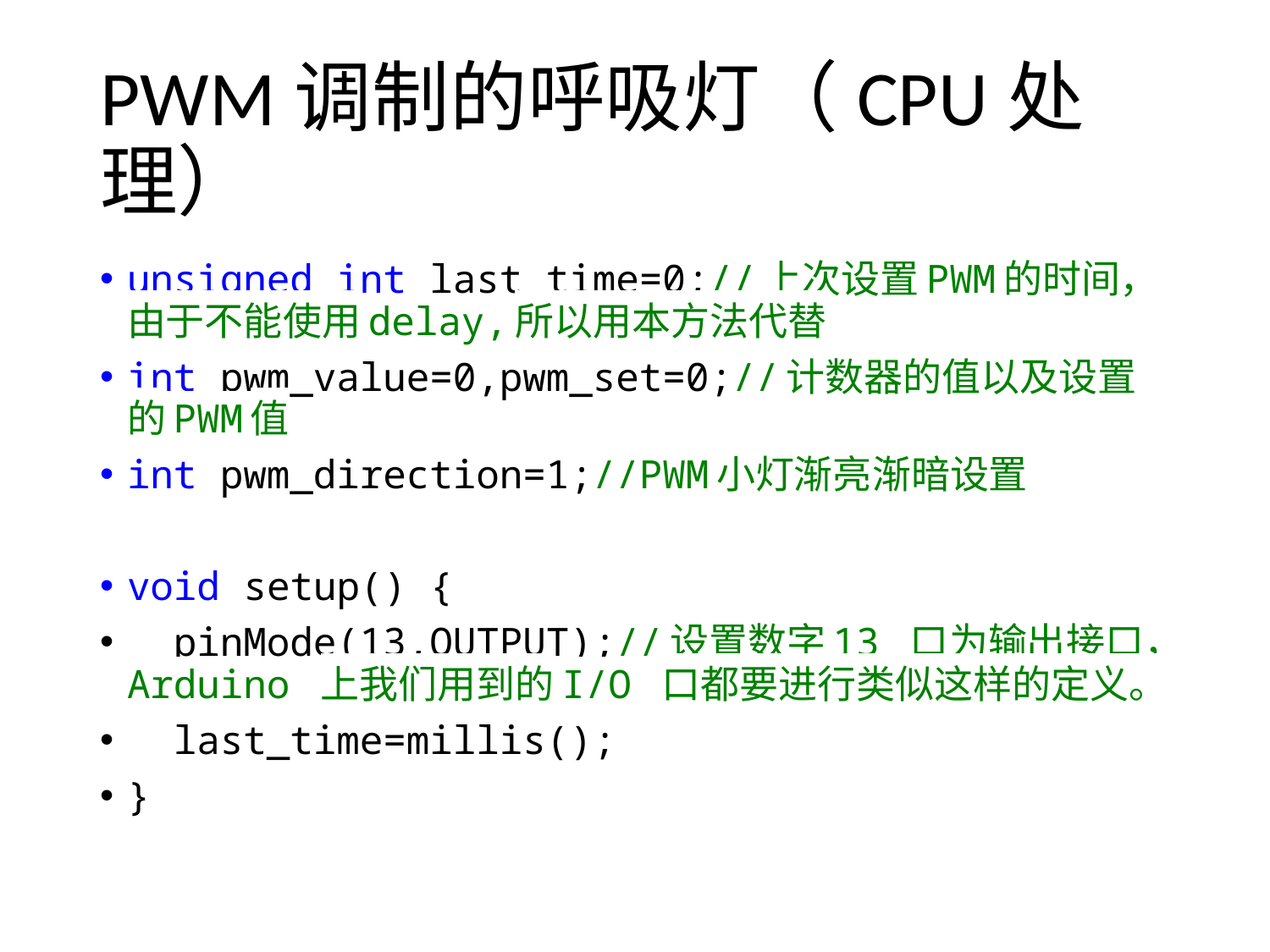

# PWM调制的呼吸灯（CPU处理）
unsigned int last_time=0;//上次设置PWM的时间，由于不能使用delay,所以用本方法代替
int pwm_value=0,pwm_set=0;//计数器的值以及设置的PWM值
int pwm_direction=1;//PWM小灯渐亮渐暗设置

void setup() {
  pinMode(13,OUTPUT);//设置数字13 口为输出接口，Arduino 上我们用到的I/O 口都要进行类似这样的定义。
  last_time=millis();
}